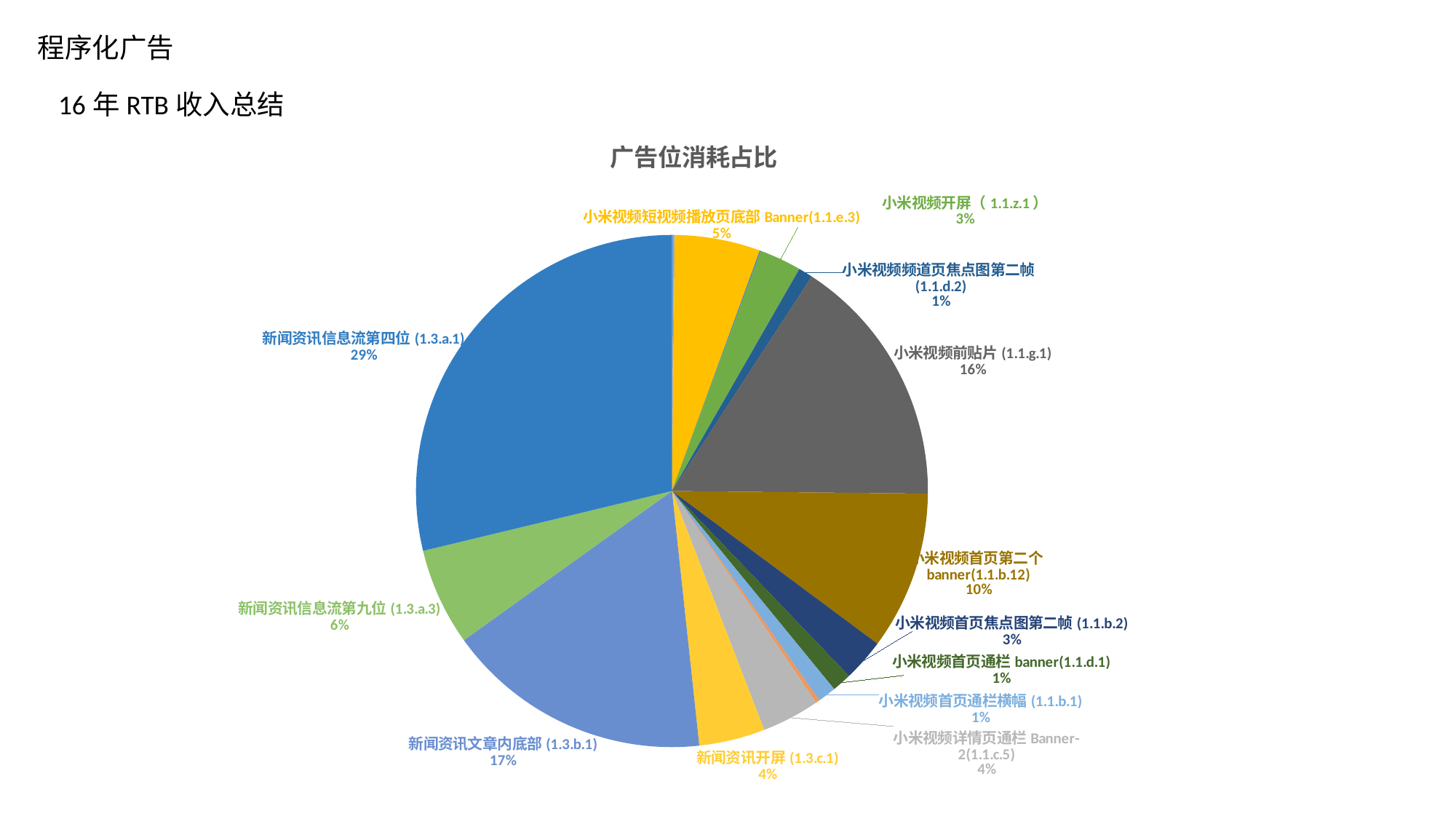

程序化广告
16年RTB收入总结

### Chart: 广告位消耗占比

| Category |  |
|---|---|
| 联盟 | 72209.77999999998 |
| 浏览器-小说内容页-信息流-第4位 | 18300.86 |
| 小米视频-播放页-前贴片 | 45365.17716 |
| 小米视频短视频播放页底部Banner(1.1.e.3) | 4110932.9392100004 |
| 小米视频开屏（1.1.z.1) | 45208.8619 |
| 小米视频开屏（1.1.z.1） | 2022156.6859999998 |
| 小米视频频道页焦点图第二帧(1.1.d.2) | 682814.4087300015 |
| 小米视频频道页通栏Banner(1.1.d.1) | 5609.40219 |
| 小米视频前贴片(1.1.g.1) | 12139686.423990019 |
| 小米视频首页第二个banner(1.1.b.12) | 7610601.603590002 |
| 小米视频首页焦点图第二帧(1.1.b.2) | 2034793.4195899998 |
| 小米视频首页通栏banner(1.1.d.1) | 934921.2723899999 |
| 小米视频首页通栏横幅(1.1.b.1) | 880108.8671299999 |
| 小米视频详情页通栏Banner(1.1.c.1) | 184999.78625 |
| 小米视频详情页通栏Banner-2(1.1.c.5) | 2779768.41365 |
| 新闻资讯开屏(1.3.c.1) | 3170907.547489997 |
| 新闻资讯文章内底部(1.3.b.1) | 12785109.959759995 |
| 新闻资讯信息流第九位(1.3.a.3) | 4673880.792970004 |
| 新闻资讯信息流第四位(1.3.a.1) | 21874258.917249992 |